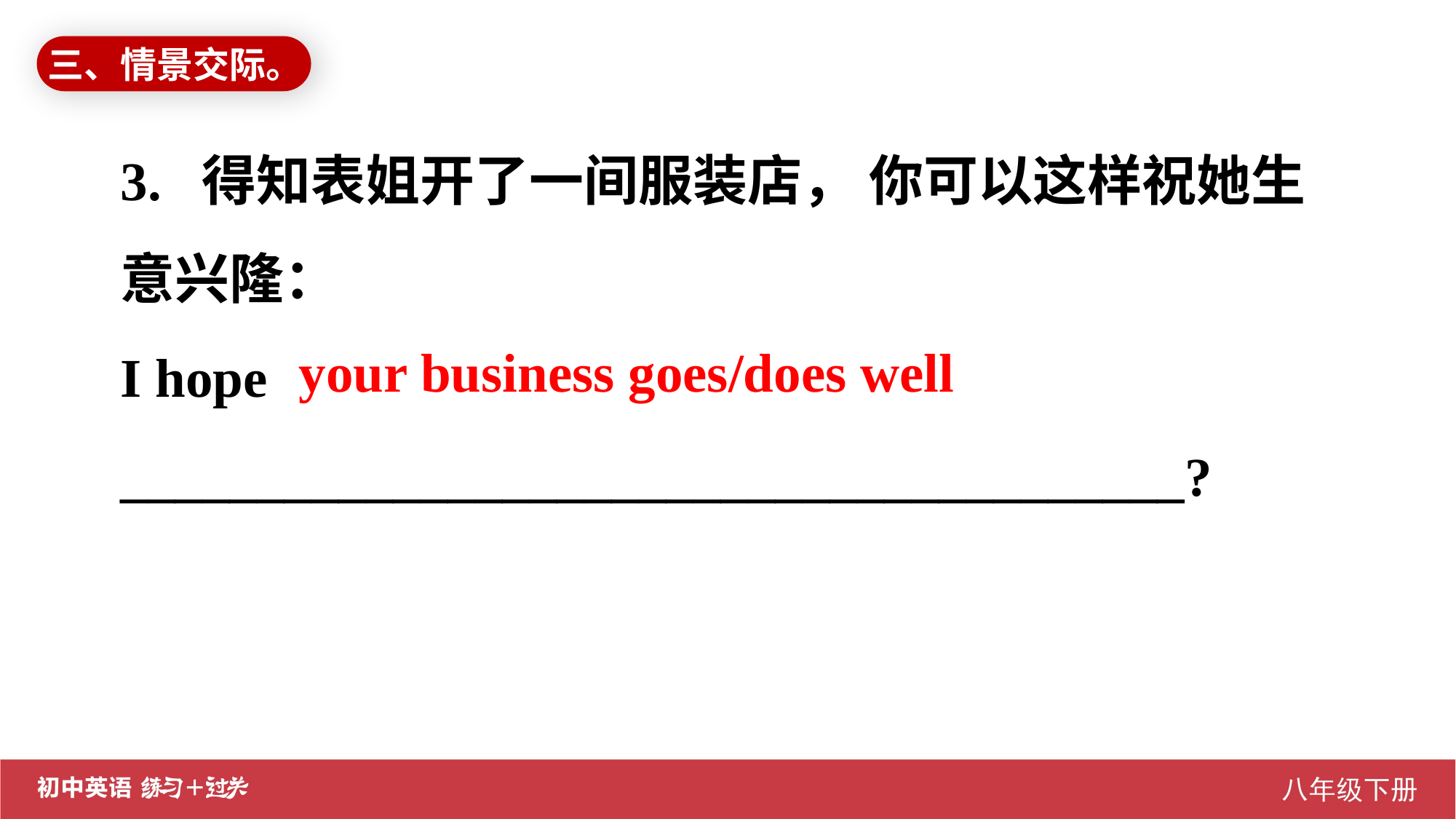

三、情景交际。
3.  得知表姐开了一间服装店， 你可以这样祝她生意兴隆：
I hope _______________________________________?

your business goes/does well